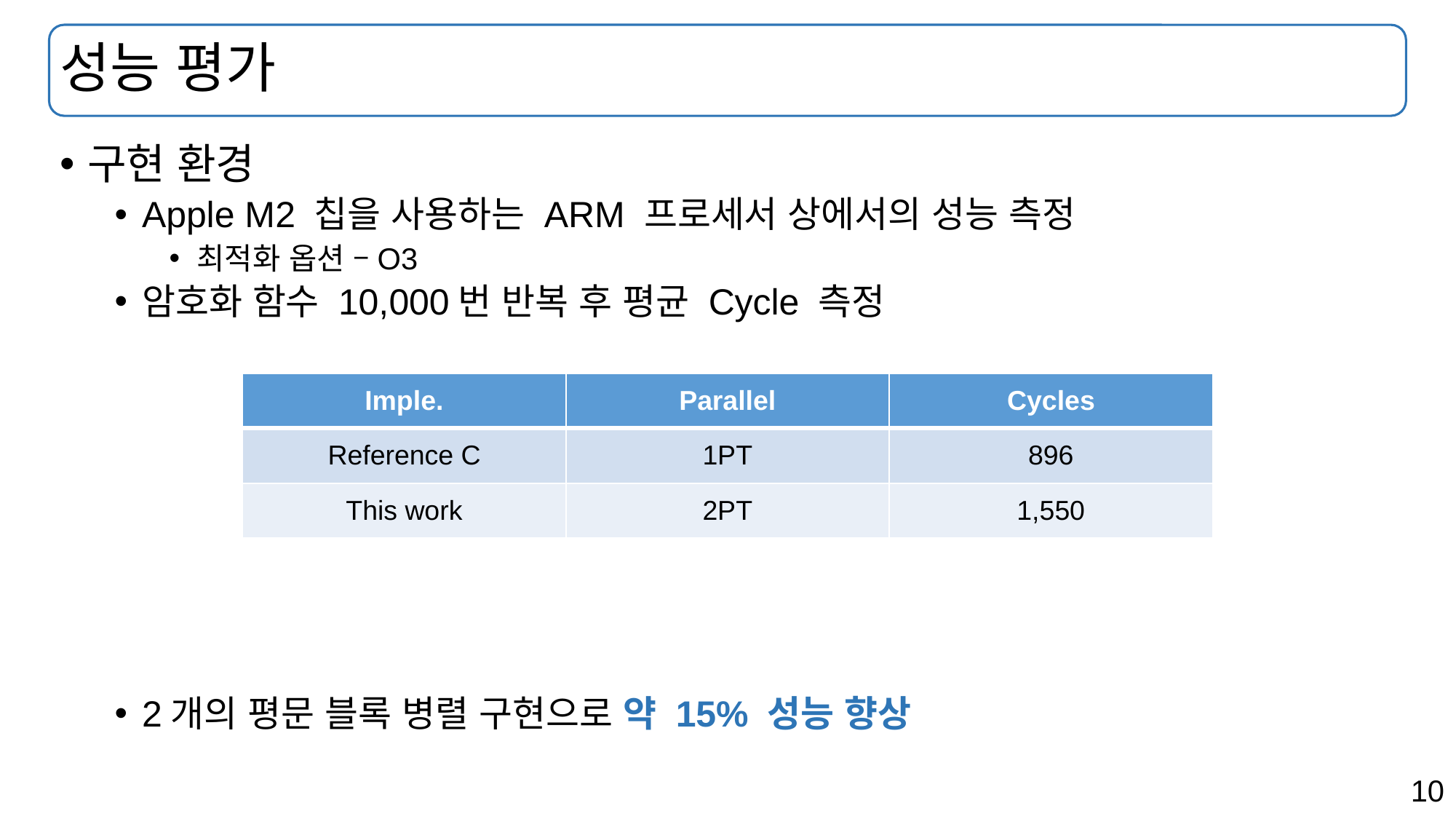

# 성능 평가
구현 환경
Apple M2 칩을 사용하는 ARM 프로세서 상에서의 성능 측정
최적화 옵션 –O3
암호화 함수 10,000번 반복 후 평균 Cycle 측정

2개의 평문 블록 병렬 구현으로 약 15% 성능 향상
| Imple. | Parallel | Cycles |
| --- | --- | --- |
| Reference C | 1PT | 896 |
| This work | 2PT | 1,550 |